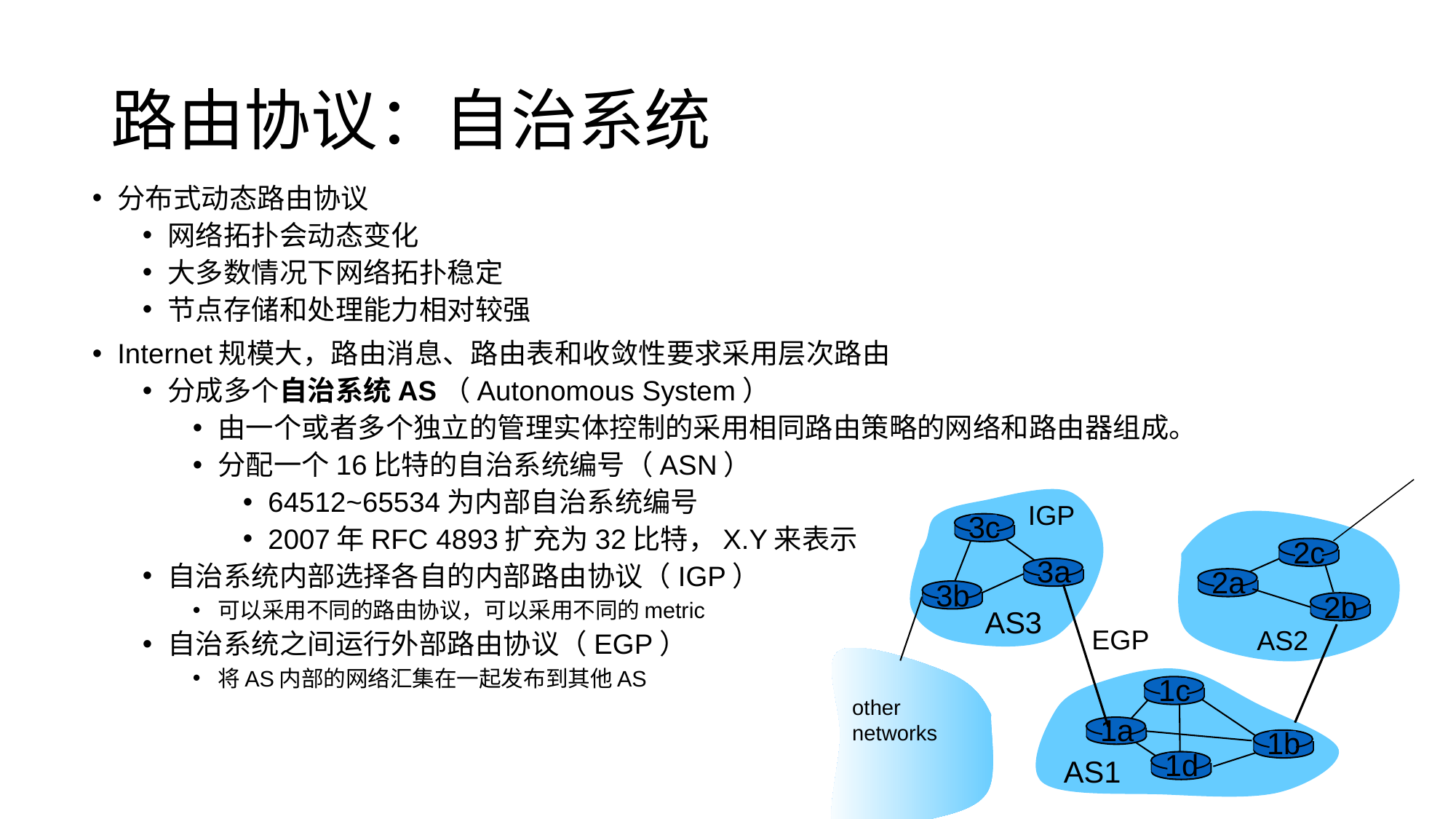

# 路由协议：自治系统
分布式动态路由协议
网络拓扑会动态变化
大多数情况下网络拓扑稳定
节点存储和处理能力相对较强
Internet规模大，路由消息、路由表和收敛性要求采用层次路由
分成多个自治系统AS（Autonomous System）
由一个或者多个独立的管理实体控制的采用相同路由策略的网络和路由器组成。
分配一个16比特的自治系统编号（ASN）
64512~65534为内部自治系统编号
2007年RFC 4893扩充为32比特，X.Y来表示
自治系统内部选择各自的内部路由协议（IGP）
可以采用不同的路由协议，可以采用不同的metric
自治系统之间运行外部路由协议（EGP）
将AS内部的网络汇集在一起发布到其他AS

3c

3a

3b

AS3
other
networks
IGP

2c

2a

2b

EGP
AS2

1c

1a

1b

1d

AS1